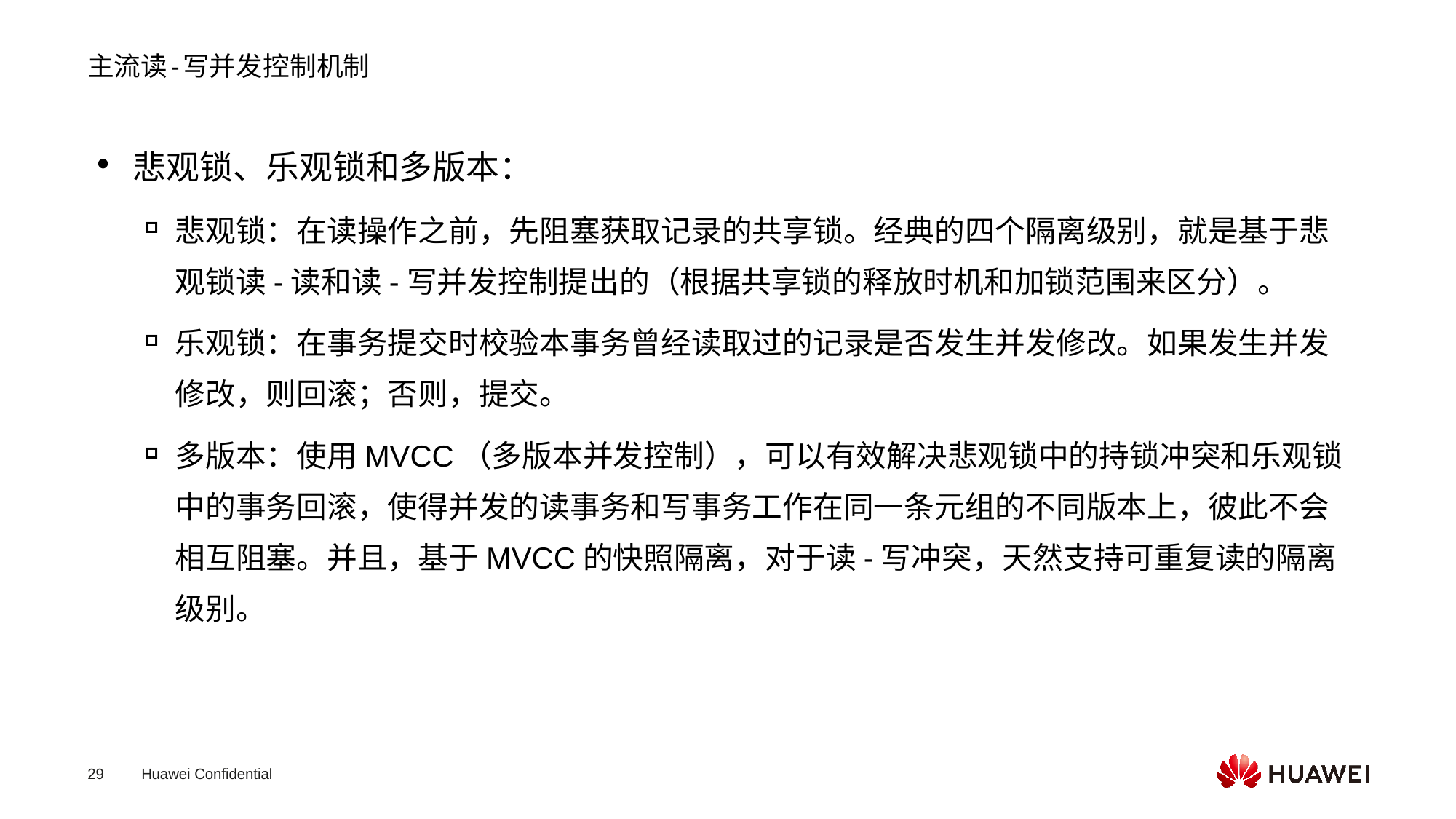

# 主流读-写并发控制机制
悲观锁、乐观锁和多版本：
悲观锁：在读操作之前，先阻塞获取记录的共享锁。经典的四个隔离级别，就是基于悲观锁读-读和读-写并发控制提出的（根据共享锁的释放时机和加锁范围来区分）。
乐观锁：在事务提交时校验本事务曾经读取过的记录是否发生并发修改。如果发生并发修改，则回滚；否则，提交。
多版本：使用MVCC（多版本并发控制），可以有效解决悲观锁中的持锁冲突和乐观锁中的事务回滚，使得并发的读事务和写事务工作在同一条元组的不同版本上，彼此不会相互阻塞。并且，基于MVCC的快照隔离，对于读-写冲突，天然支持可重复读的隔离级别。